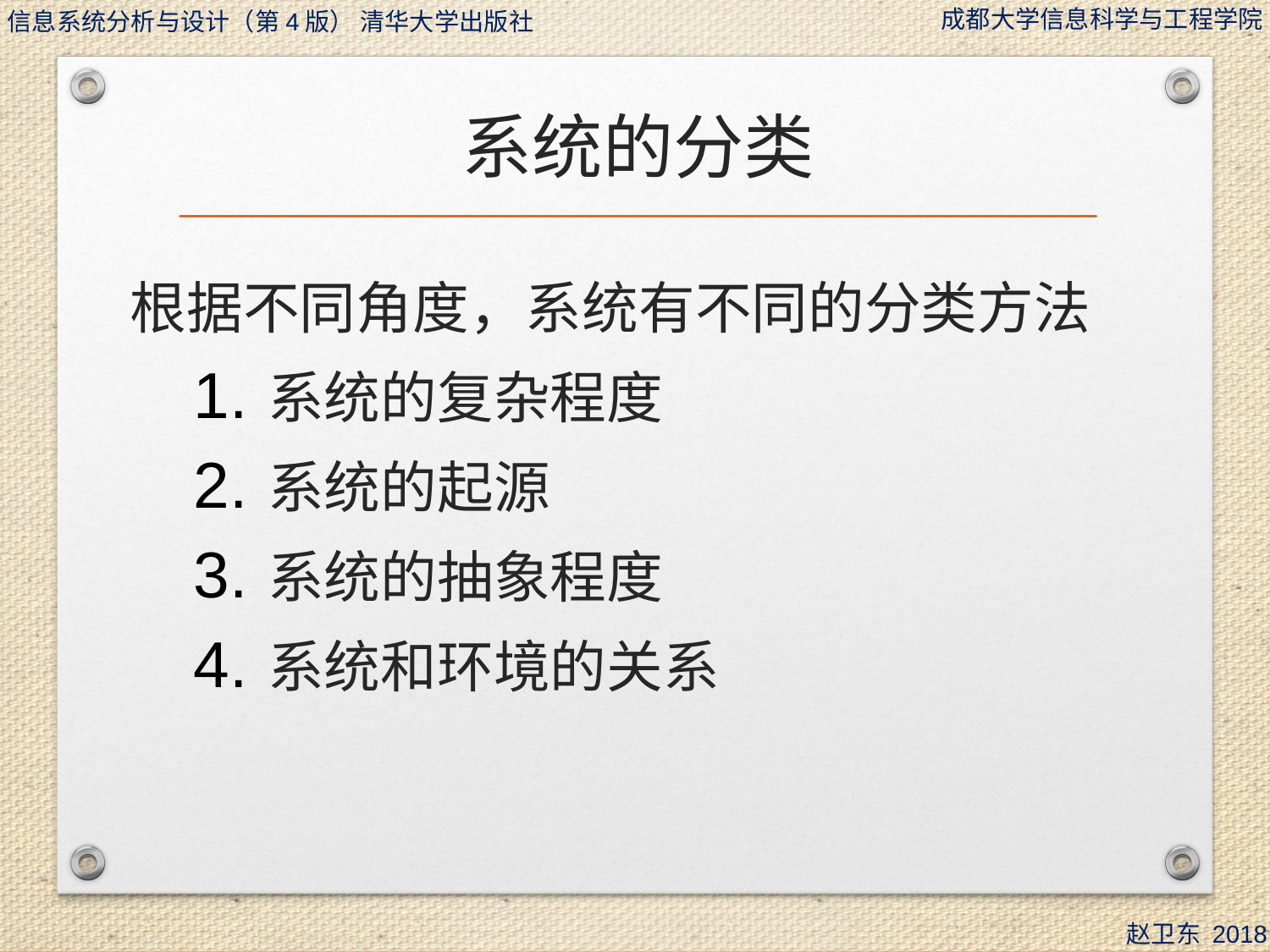

# 系统的分类
根据不同角度，系统有不同的分类方法
系统的复杂程度
系统的起源
系统的抽象程度
系统和环境的关系